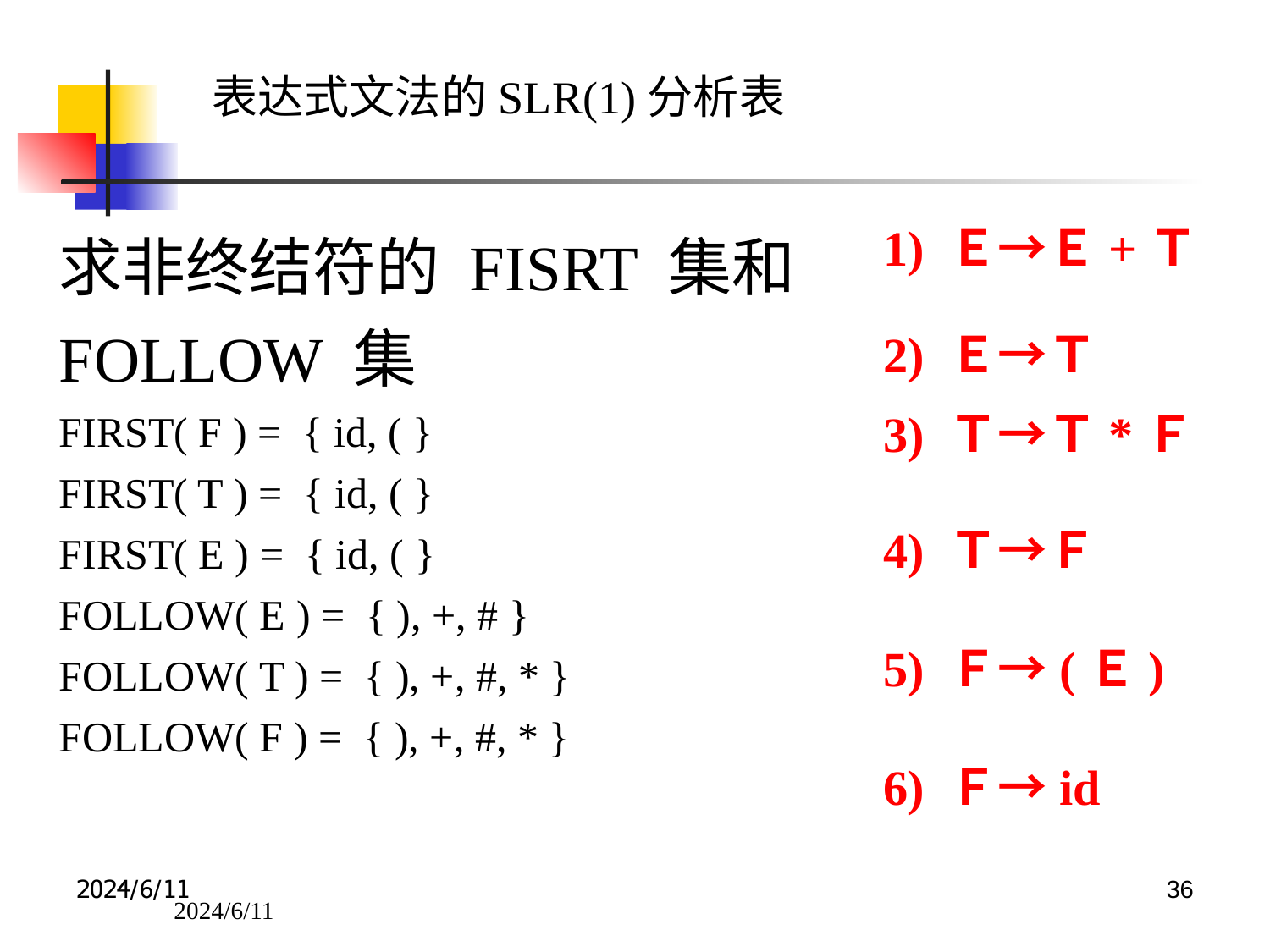

表达式文法的SLR(1)分析表
求非终结符的 FISRT 集和 FOLLOW 集
FIRST( F ) =  { id, ( }
FIRST( T ) =  { id, ( }
FIRST( E ) =  { id, ( }
FOLLOW( E ) =  { ), +, # }
FOLLOW( T ) =  { ), +, #, * }
FOLLOW( F ) =  { ), +, #, * }
 1) Ｅ→Ｅ+Ｔ

 2) Ｅ→Ｔ

 3) Ｔ→Ｔ*Ｆ

 4) Ｔ→Ｆ

 5) Ｆ→(Ｅ)

 6) Ｆ→id
2024/6/11
2024/6/11
36